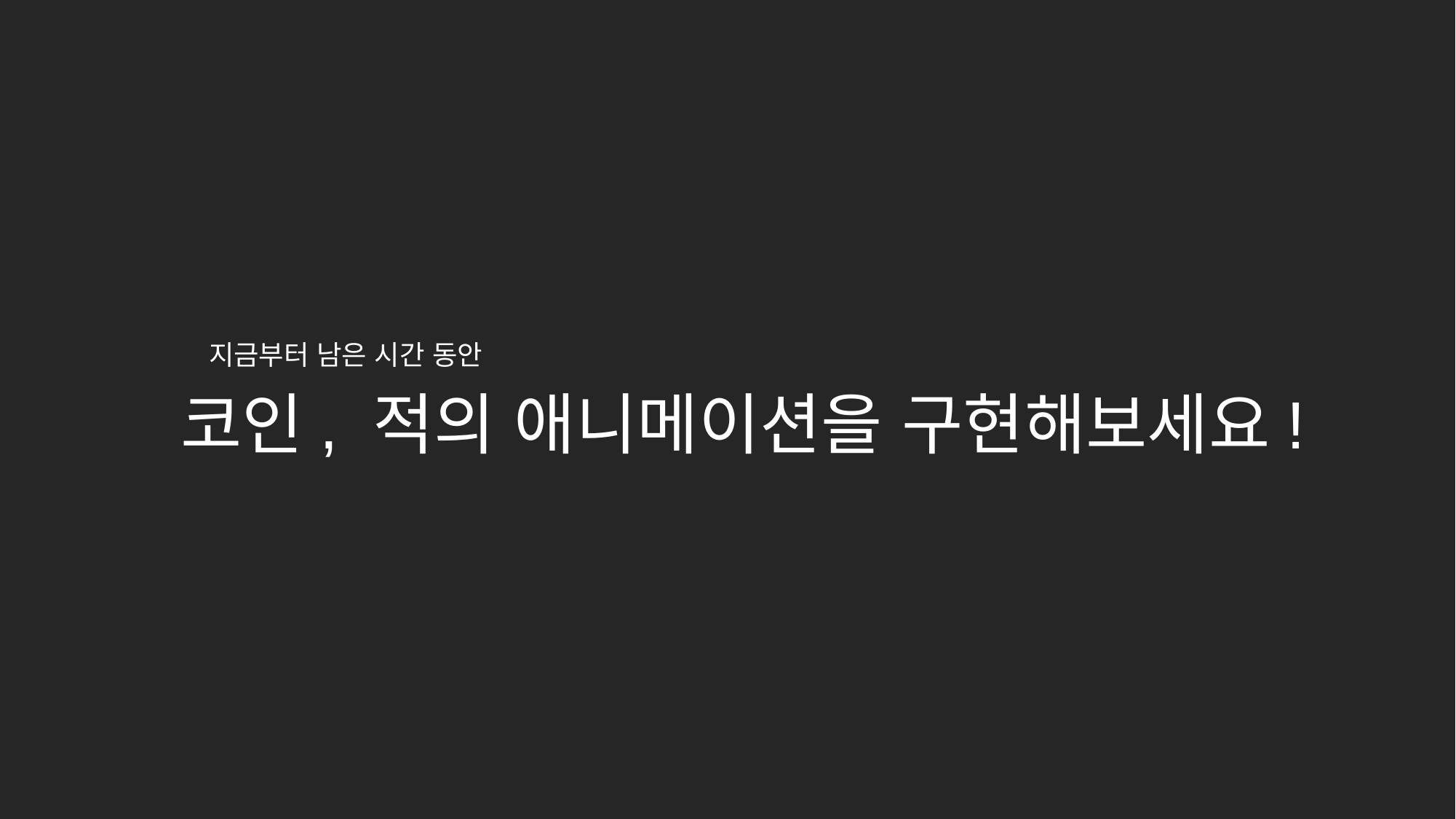

지금부터 남은 시간 동안
코인, 적의 애니메이션을 구현해보세요!